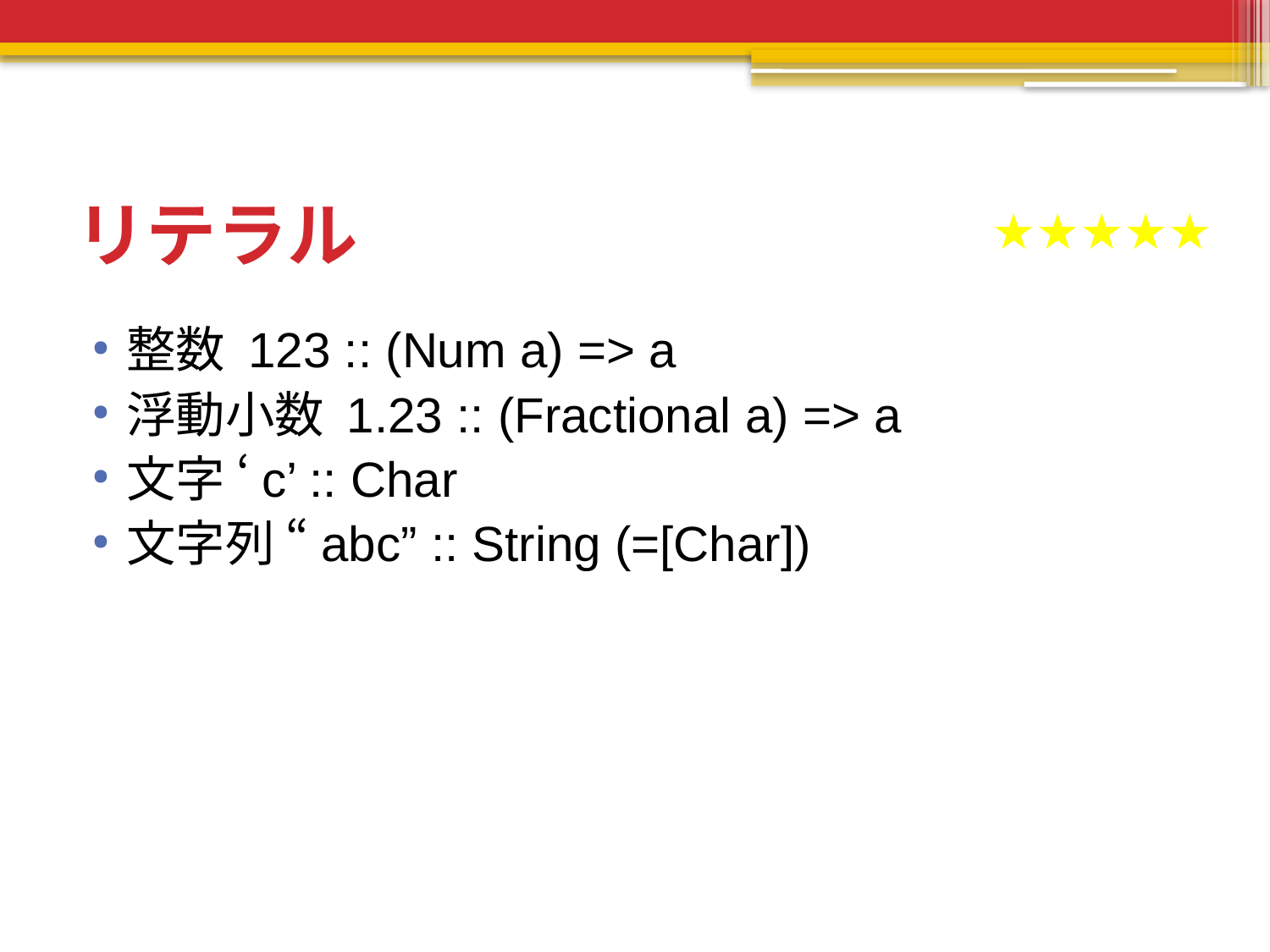

# リテラル
★★★★★
整数 123 :: (Num a) => a
浮動小数 1.23 :: (Fractional a) => a
文字 ‘c’ :: Char
文字列 “abc” :: String (=[Char])